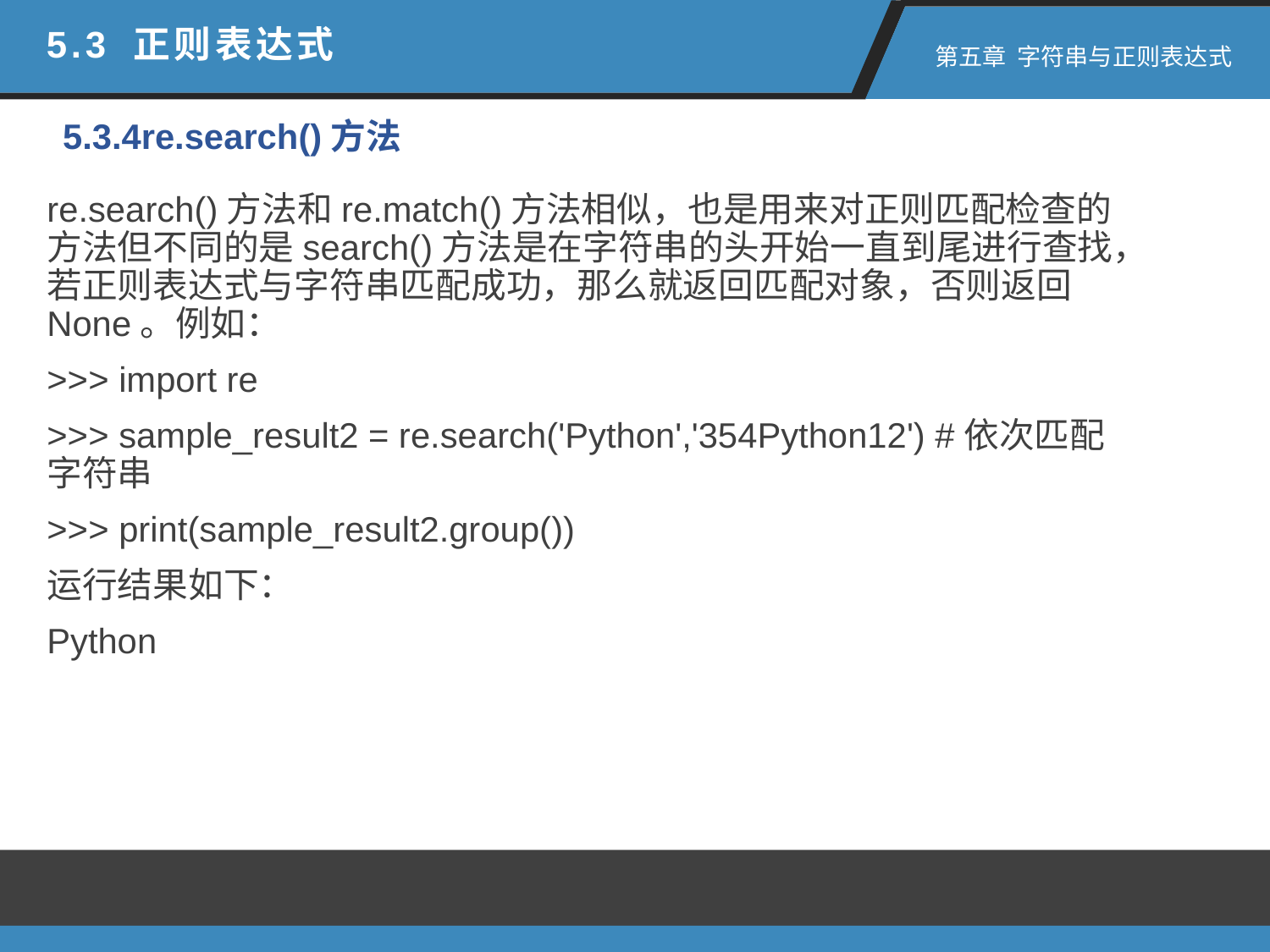

5.3 正则表达式
  第五章  字符串与正则表达式
5.3.4re.search()方法
re.search()方法和re.match()方法相似，也是用来对正则匹配检查的方法但不同的是search()方法是在字符串的头开始一直到尾进行查找，若正则表达式与字符串匹配成功，那么就返回匹配对象，否则返回None。例如：
>>> import re
>>> sample_result2 = re.search('Python','354Python12') #依次匹配字符串
>>> print(sample_result2.group())
运行结果如下：
Python